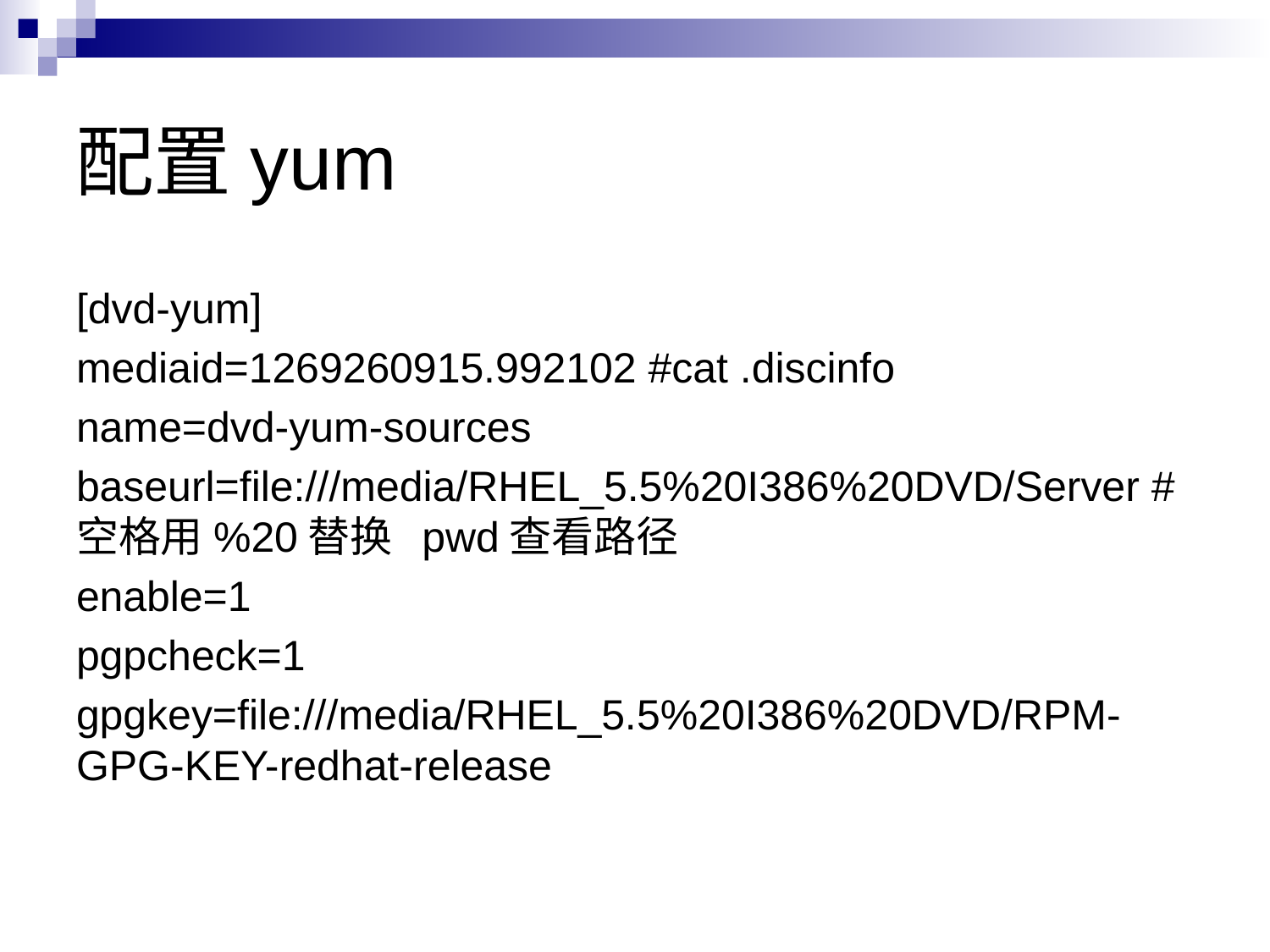

# 配置yum
[dvd-yum]
mediaid=1269260915.992102 #cat .discinfo
name=dvd-yum-sources
baseurl=file:///media/RHEL_5.5%20I386%20DVD/Server #空格用%20替换  pwd查看路径
enable=1
pgpcheck=1
gpgkey=file:///media/RHEL_5.5%20I386%20DVD/RPM-GPG-KEY-redhat-release